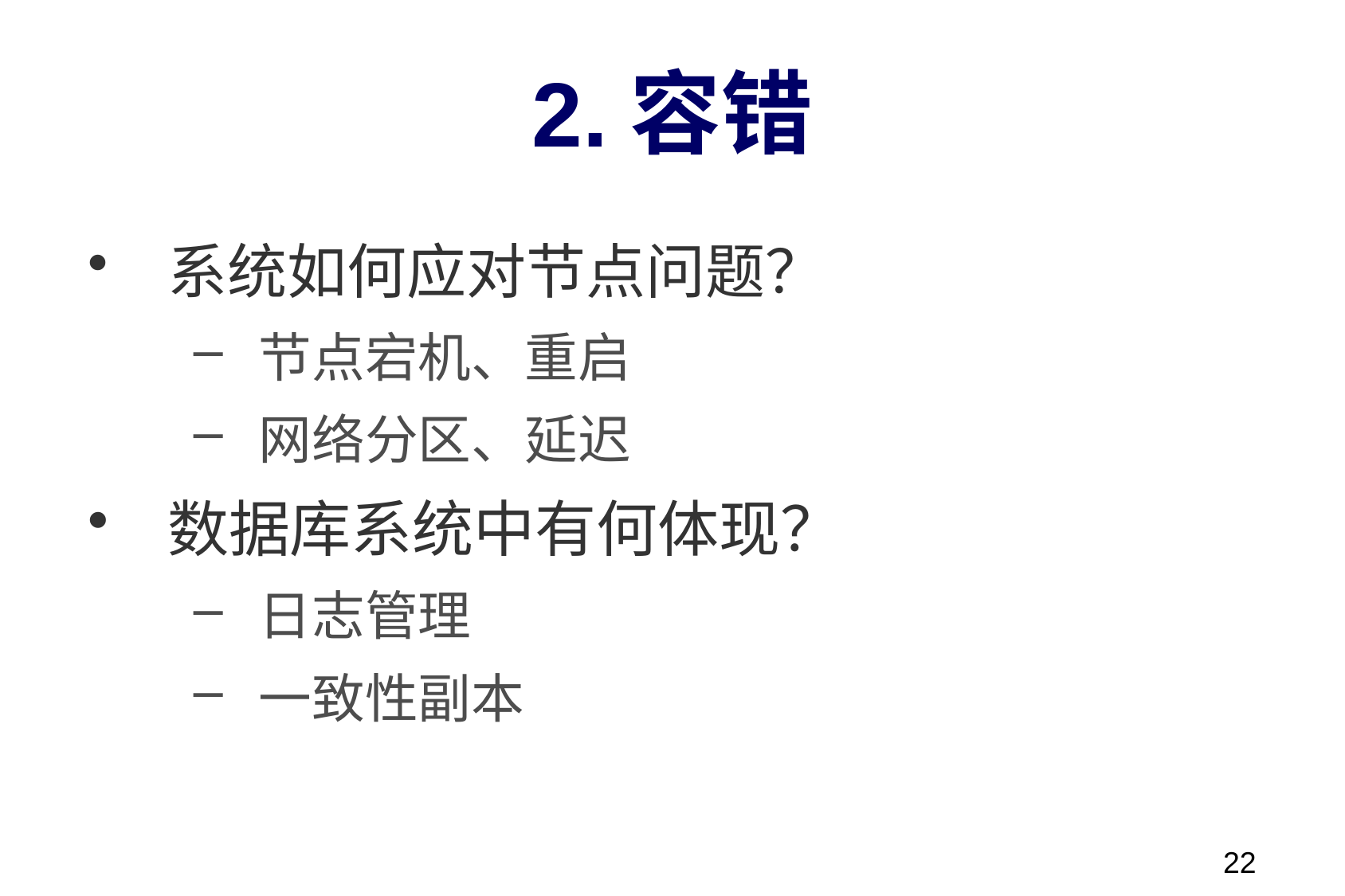

# 2.容错
系统如何应对节点问题？
节点宕机、重启
网络分区、延迟
数据库系统中有何体现？
日志管理
一致性副本

22